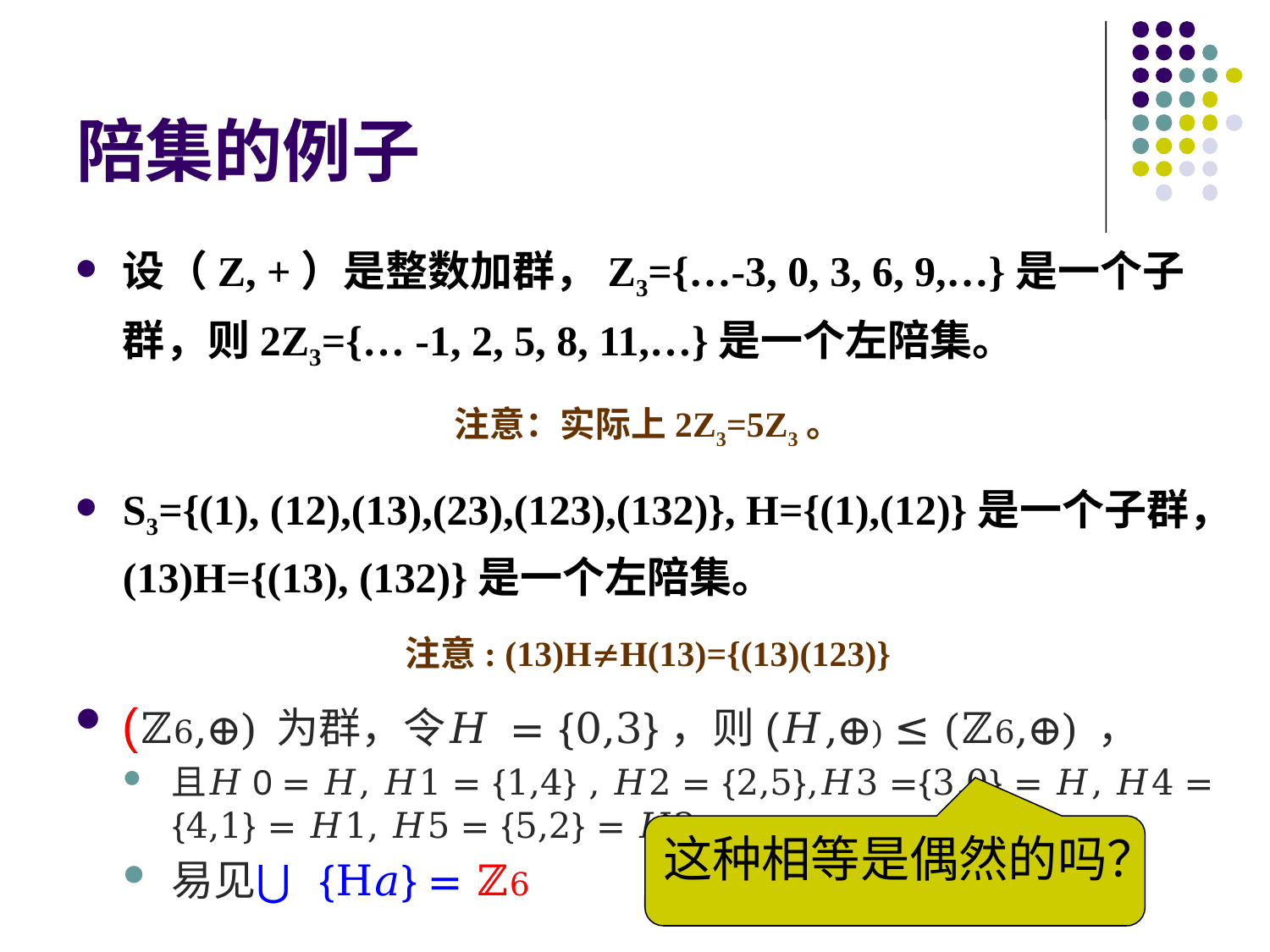

# 陪集的例子
设（Z, +）是整数加群，Z3={…-3, 0, 3, 6, 9,…}是一个子群，则2Z3={… -1, 2, 5, 8, 11,…}是一个左陪集。
注意：实际上2Z3=5Z3。
S3={(1), (12),(13),(23),(123),(132)}, H={(1),(12)}是一个子群，(13)H={(13), (132)}是一个左陪集。
注意: (13)H≠H(13)={(13)(123)}
(ℤ6,⊕) 为群，令𝐻 = {0,3}，则(𝐻,⊕) ≤ (ℤ6,⊕) ，
且𝐻0 = 𝐻, 𝐻1 = {1,4} , 𝐻2 = {2,5},𝐻3 ={3,0} = 𝐻, 𝐻4 = {4,1} = 𝐻1, 𝐻5 = {5,2} = 𝐻2
易见⋃ {H𝑎} = ℤ6

这种相等是偶然的吗？